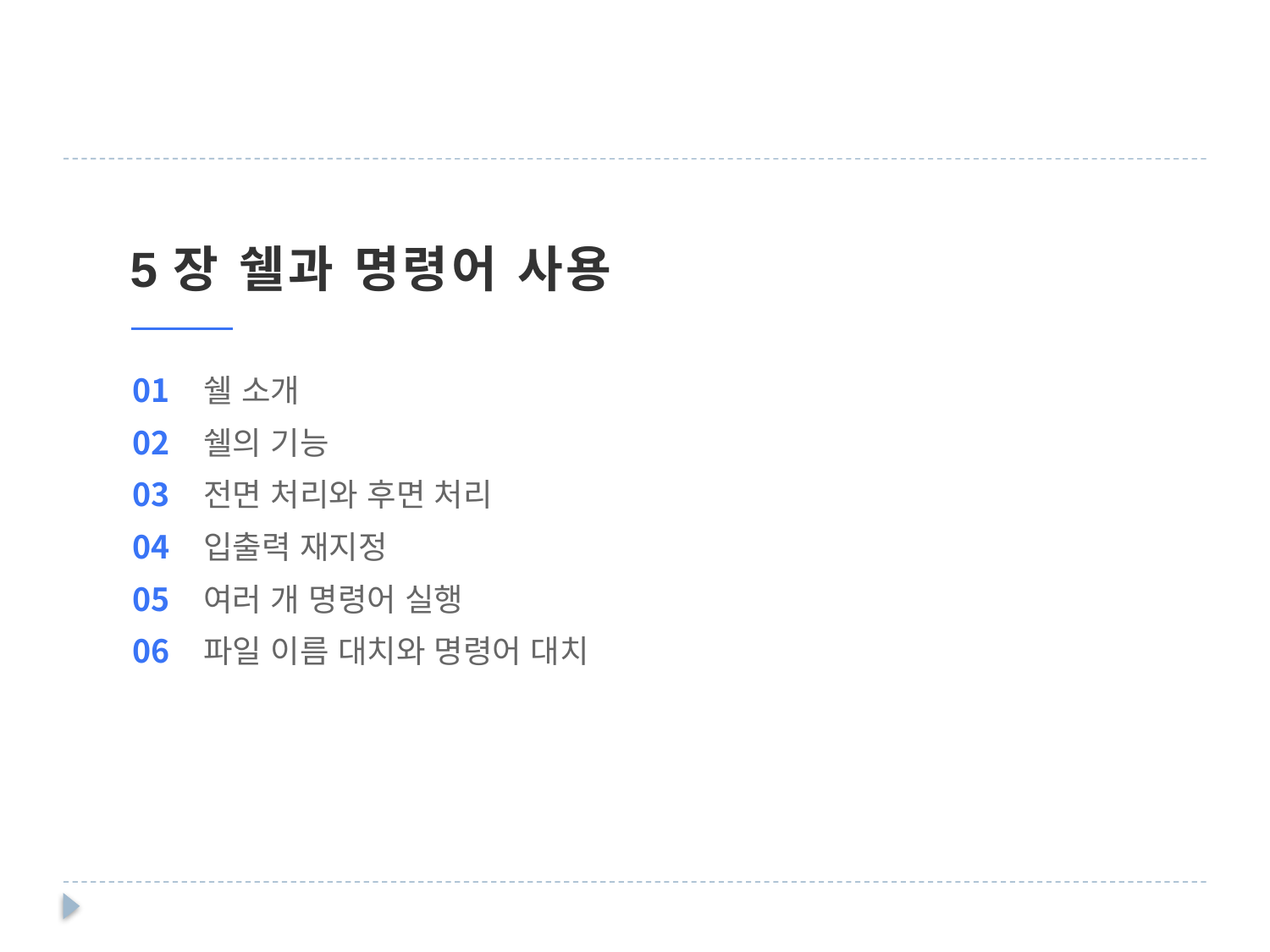

5장 쉘과 명령어 사용
01
02
03
04
05
06
쉘 소개
쉘의 기능
전면 처리와 후면 처리
입출력 재지정
여러 개 명령어 실행
파일 이름 대치와 명령어 대치